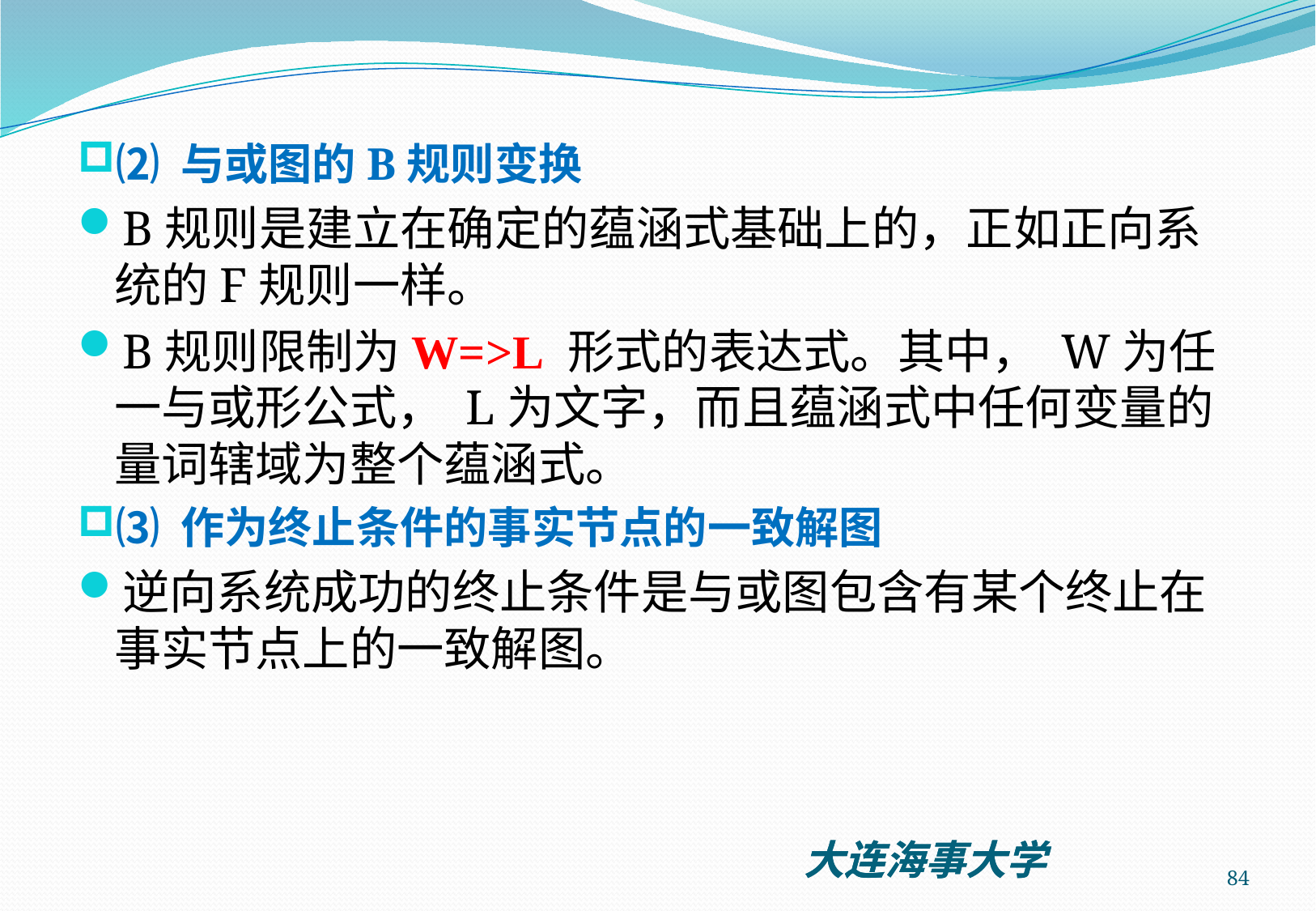

⑵ 与或图的B规则变换
B规则是建立在确定的蕴涵式基础上的，正如正向系统的F规则一样。
B规则限制为W=>L 形式的表达式。其中， W为任一与或形公式， L为文字，而且蕴涵式中任何变量的量词辖域为整个蕴涵式。
⑶ 作为终止条件的事实节点的一致解图
逆向系统成功的终止条件是与或图包含有某个终止在事实节点上的一致解图。

84